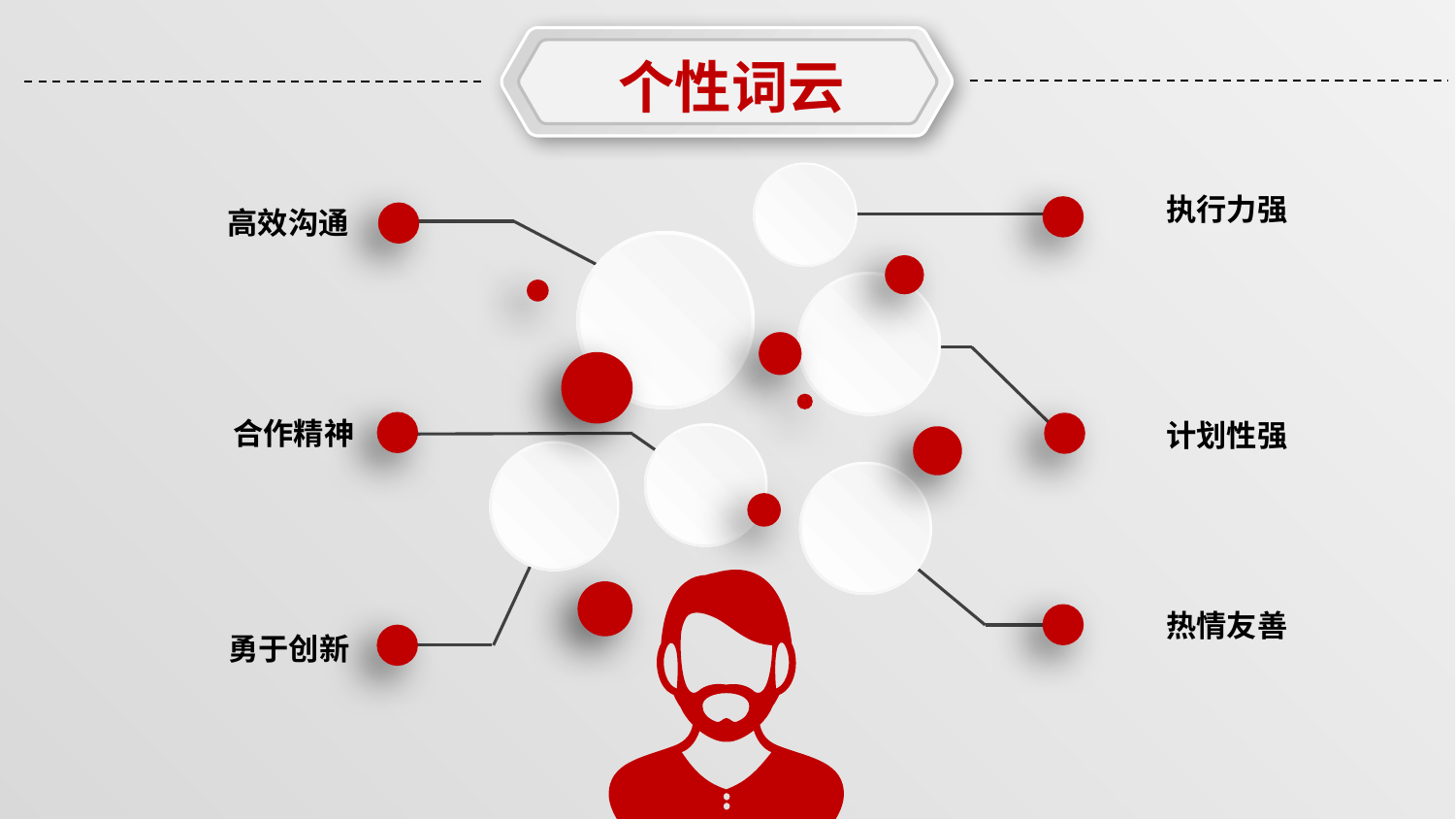

个性词云

执行力强

高效沟通

合作精神
计划性强

热情友善

勇于创新